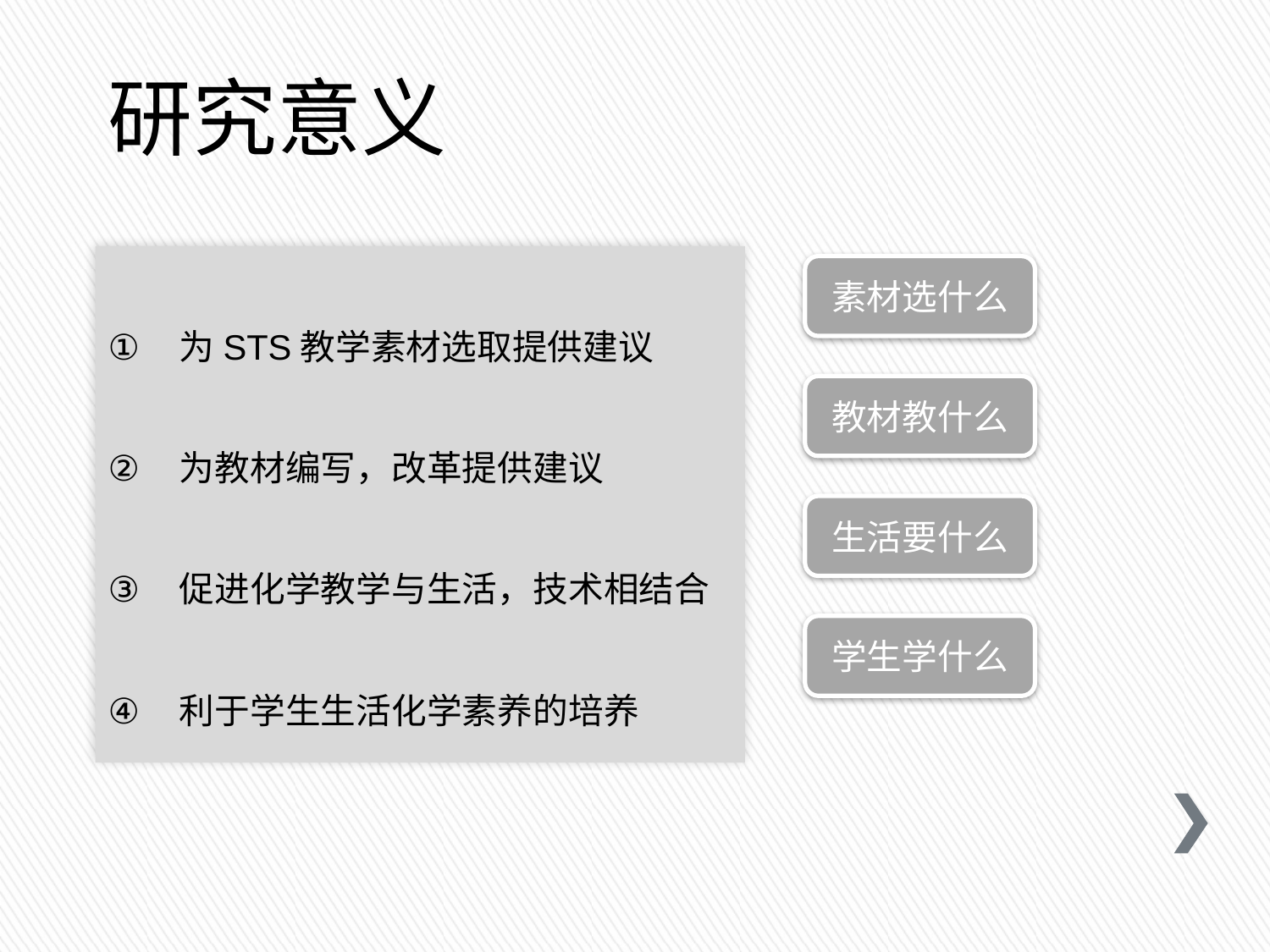

# 研究意义
为STS教学素材选取提供建议
为教材编写，改革提供建议
促进化学教学与生活，技术相结合
利于学生生活化学素养的培养
素材选什么
教材教什么
生活要什么
学生学什么